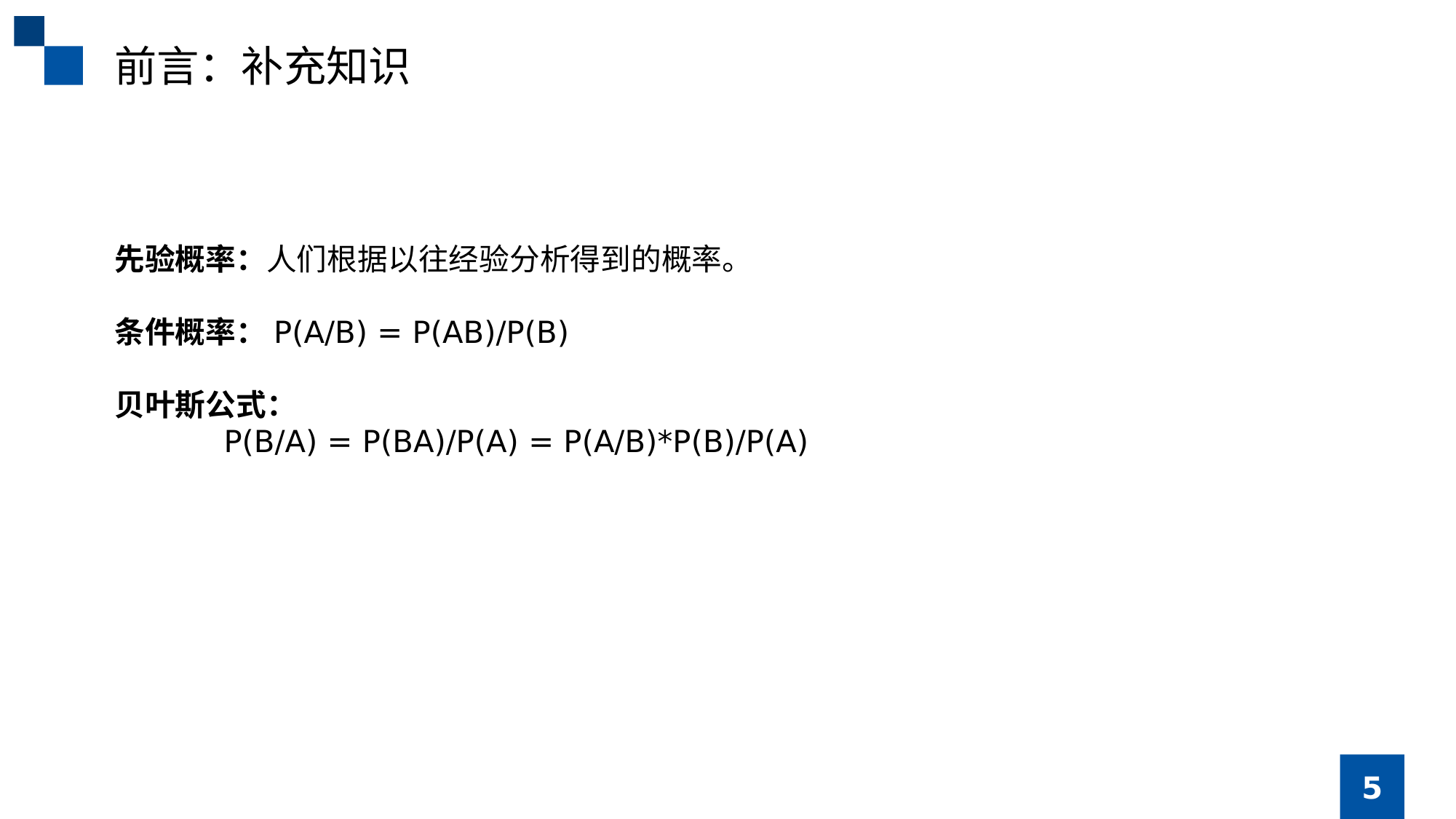

前言：补充知识
先验概率：人们根据以往经验分析得到的概率。

条件概率：P(A/B) = P(AB)/P(B)

贝叶斯公式：
	P(B/A) = P(BA)/P(A) = P(A/B)*P(B)/P(A)

5